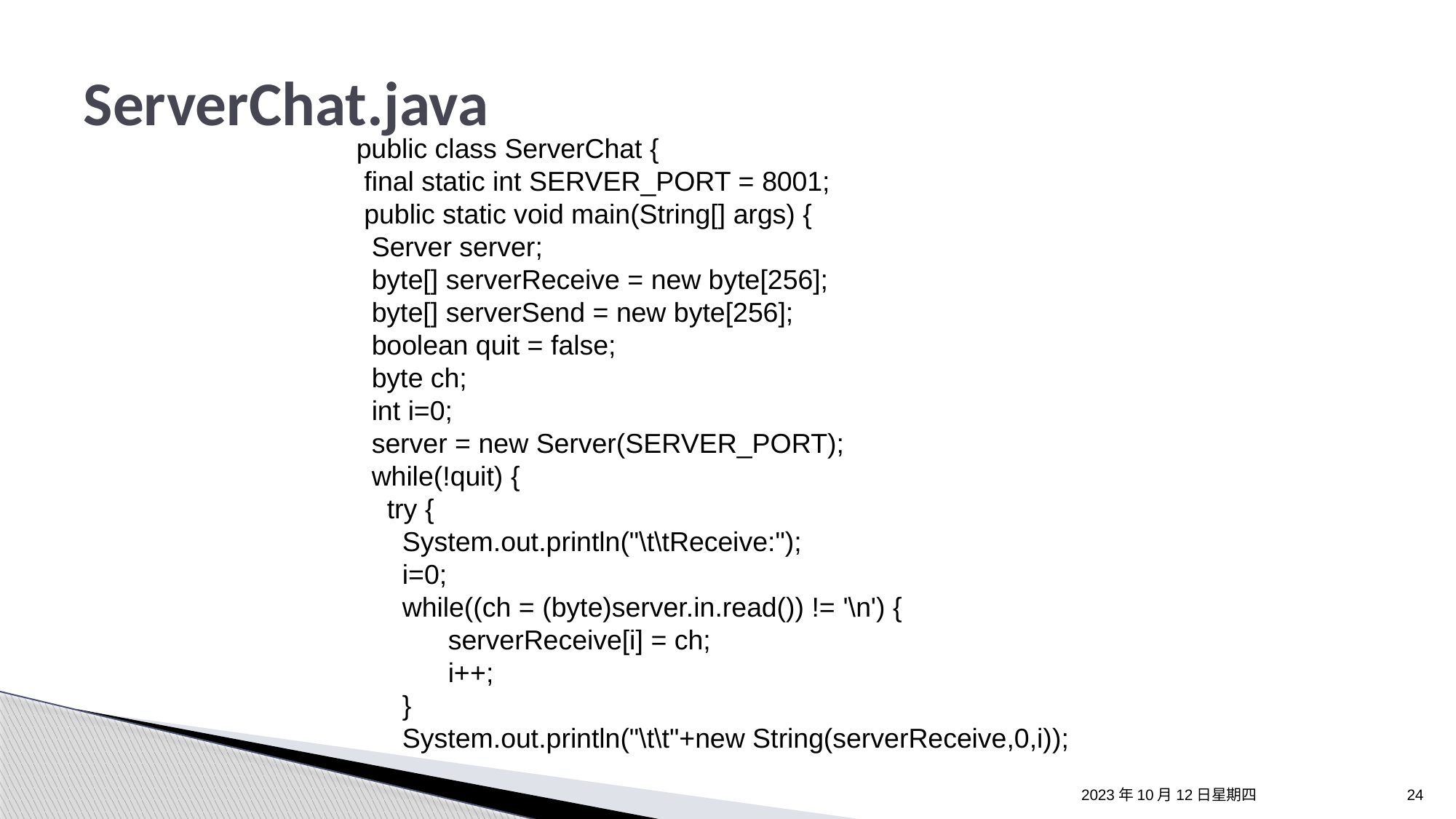

# ServerChat.java
public class ServerChat {
 final static int SERVER_PORT = 8001;
 public static void main(String[] args) {
  Server server;
  byte[] serverReceive = new byte[256];
  byte[] serverSend = new byte[256];
  boolean quit = false;
  byte ch;
  int i=0;
  server = new Server(SERVER_PORT);
  while(!quit) {
    try {
      System.out.println("\t\tReceive:");
      i=0;
      while((ch = (byte)server.in.read()) != '\n') {
            serverReceive[i] = ch;
            i++;
      }
      System.out.println("\t\t"+new String(serverReceive,0,i));
2023年10月12日星期四
24